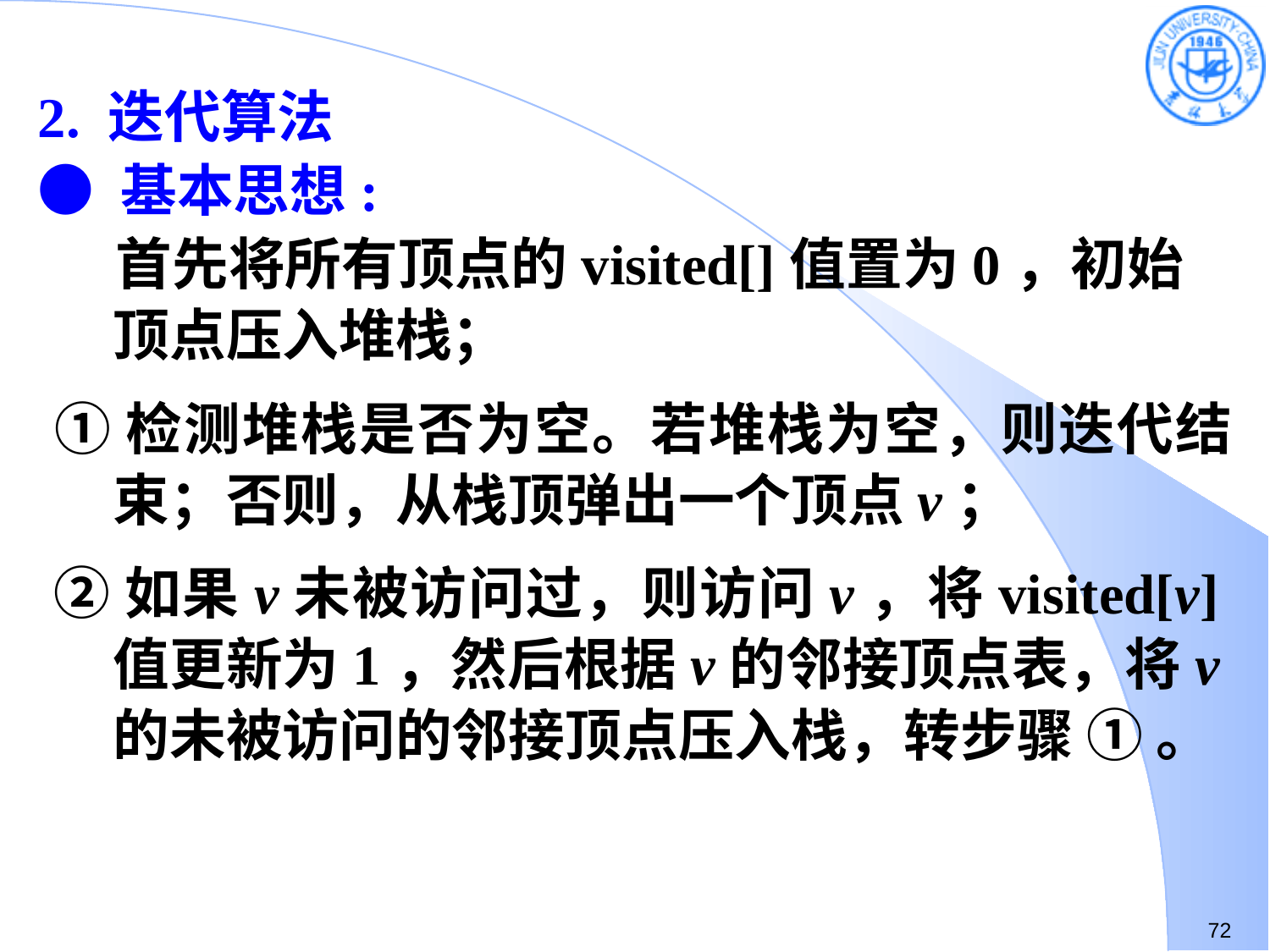

2. 迭代算法
● 基本思想:
     首先将所有顶点的visited[]值置为0，初始顶点压入堆栈；
 ①检测堆栈是否为空。若堆栈为空，则迭代结束；否则，从栈顶弹出一个顶点v；
 ②如果v未被访问过，则访问v，将visited[v]值更新为1，然后根据v的邻接顶点表，将v的未被访问的邻接顶点压入栈，转步骤 ① 。